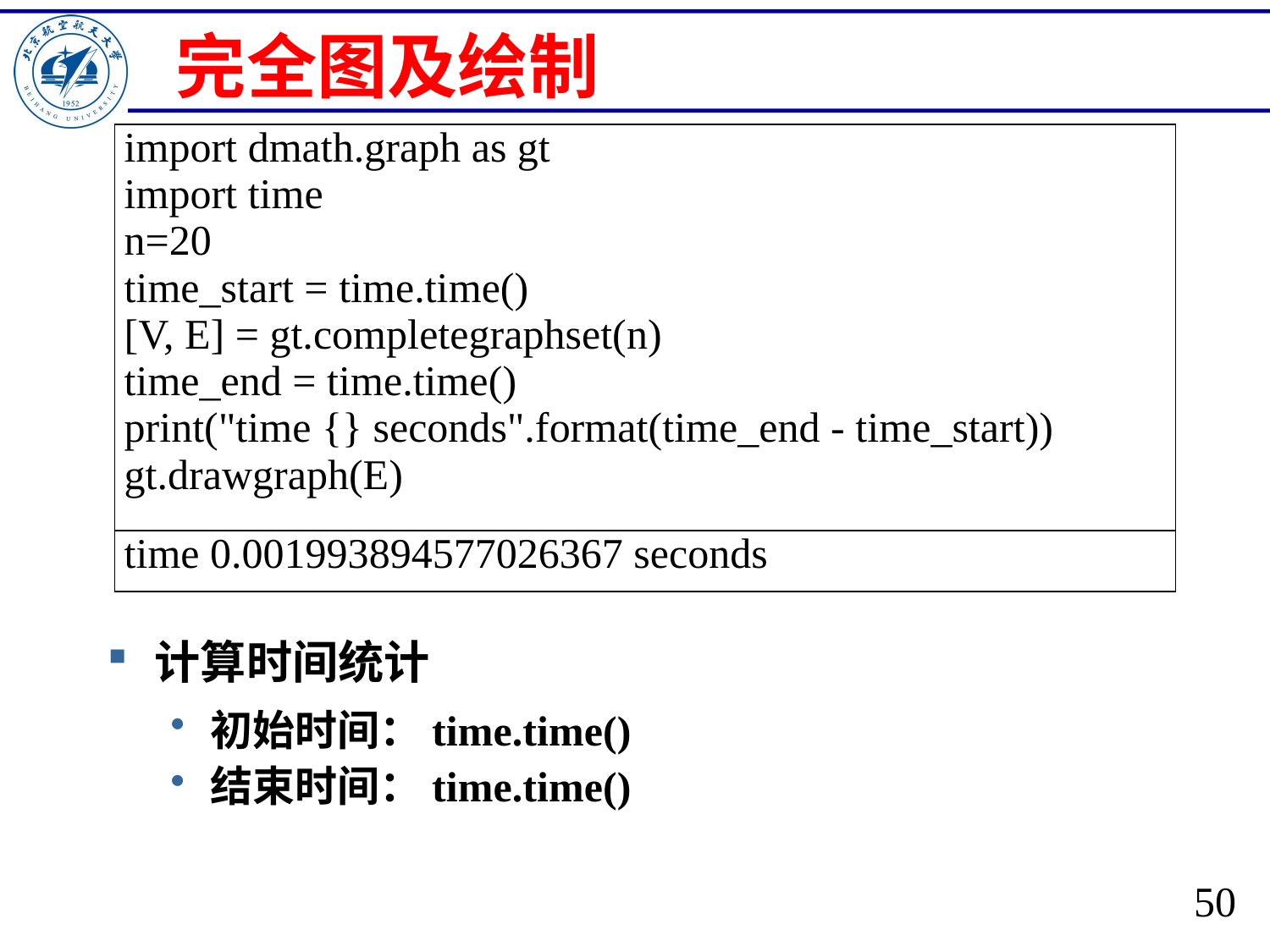

# 完全图及绘制
| import dmath.graph as gt import time n=20 time\_start = time.time() [V, E] = gt.completegraphset(n) time\_end = time.time() print("time {} seconds".format(time\_end - time\_start)) gt.drawgraph(E) |
| --- |
| time 0.001993894577026367 seconds |
计算时间统计
初始时间：time.time()
结束时间：time.time()